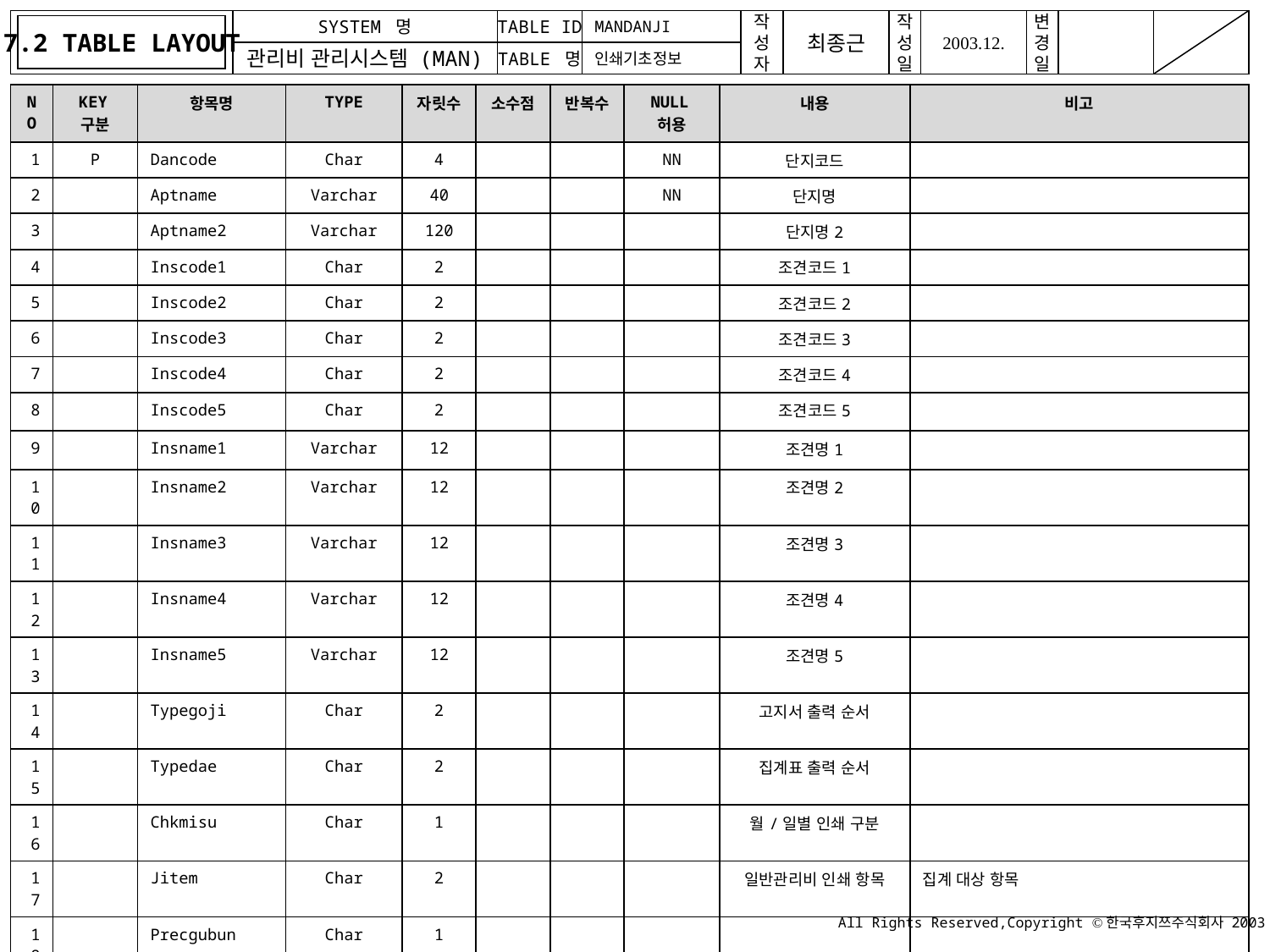

7.2 TABLE LAYOUT
MANDANJI
인쇄기초정보
| NO | KEY구분 | 항목명 | TYPE | 자릿수 | 소수점 | 반복수 | NULL허용 | 내용 | 비고 |
| --- | --- | --- | --- | --- | --- | --- | --- | --- | --- |
| 1 | P | Dancode | Char | 4 |  |  | NN | 단지코드 |  |
| 2 |  | Aptname | Varchar | 40 |  |  | NN | 단지명 |  |
| 3 |  | Aptname2 | Varchar | 120 |  |  |  | 단지명2 |  |
| 4 |  | Inscode1 | Char | 2 |  |  |  | 조견코드1 |  |
| 5 |  | Inscode2 | Char | 2 |  |  |  | 조견코드2 |  |
| 6 |  | Inscode3 | Char | 2 |  |  |  | 조견코드3 |  |
| 7 |  | Inscode4 | Char | 2 |  |  |  | 조견코드4 |  |
| 8 |  | Inscode5 | Char | 2 |  |  |  | 조견코드5 |  |
| 9 |  | Insname1 | Varchar | 12 |  |  |  | 조견명1 |  |
| 10 |  | Insname2 | Varchar | 12 |  |  |  | 조견명2 |  |
| 11 |  | Insname3 | Varchar | 12 |  |  |  | 조견명3 |  |
| 12 |  | Insname4 | Varchar | 12 |  |  |  | 조견명4 |  |
| 13 |  | Insname5 | Varchar | 12 |  |  |  | 조견명5 |  |
| 14 |  | Typegoji | Char | 2 |  |  |  | 고지서 출력 순서 |  |
| 15 |  | Typedae | Char | 2 |  |  |  | 집계표 출력 순서 |  |
| 16 |  | Chkmisu | Char | 1 |  |  |  | 월/일별 인쇄 구분 |  |
| 17 |  | Jitem | Char | 2 |  |  |  | 일반관리비 인쇄 항목 | 집계 대상 항목 |
| 18 |  | Precgubun | Char | 1 |  |  |  |  |  |
| 19 |  | Dongup | Char | 4 |  |  |  | 대상동 (이상) |  |
| 20 |  | Dongdown | Char | 4 |  |  |  | 대상동 (이하) |  |
| 21 |  | Dongtext | Varchar | 40 |  |  |  | 동 명 |  |
| 22 |  | Gcheck1 | Char | 1 |  |  |  | 인쇄예외 1 |  |